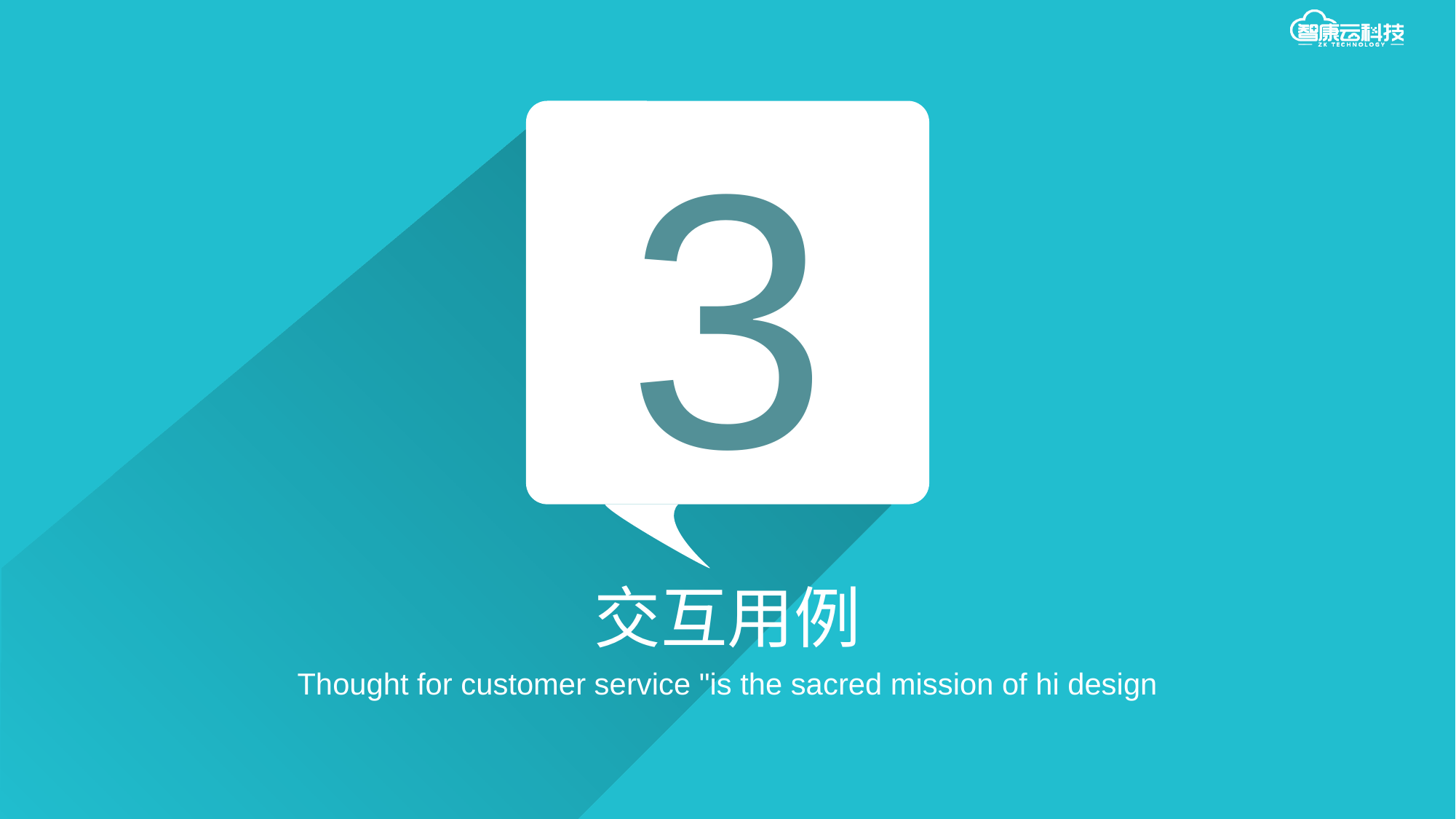

3

交互用例
Thought for customer service "is the sacred mission of hi design